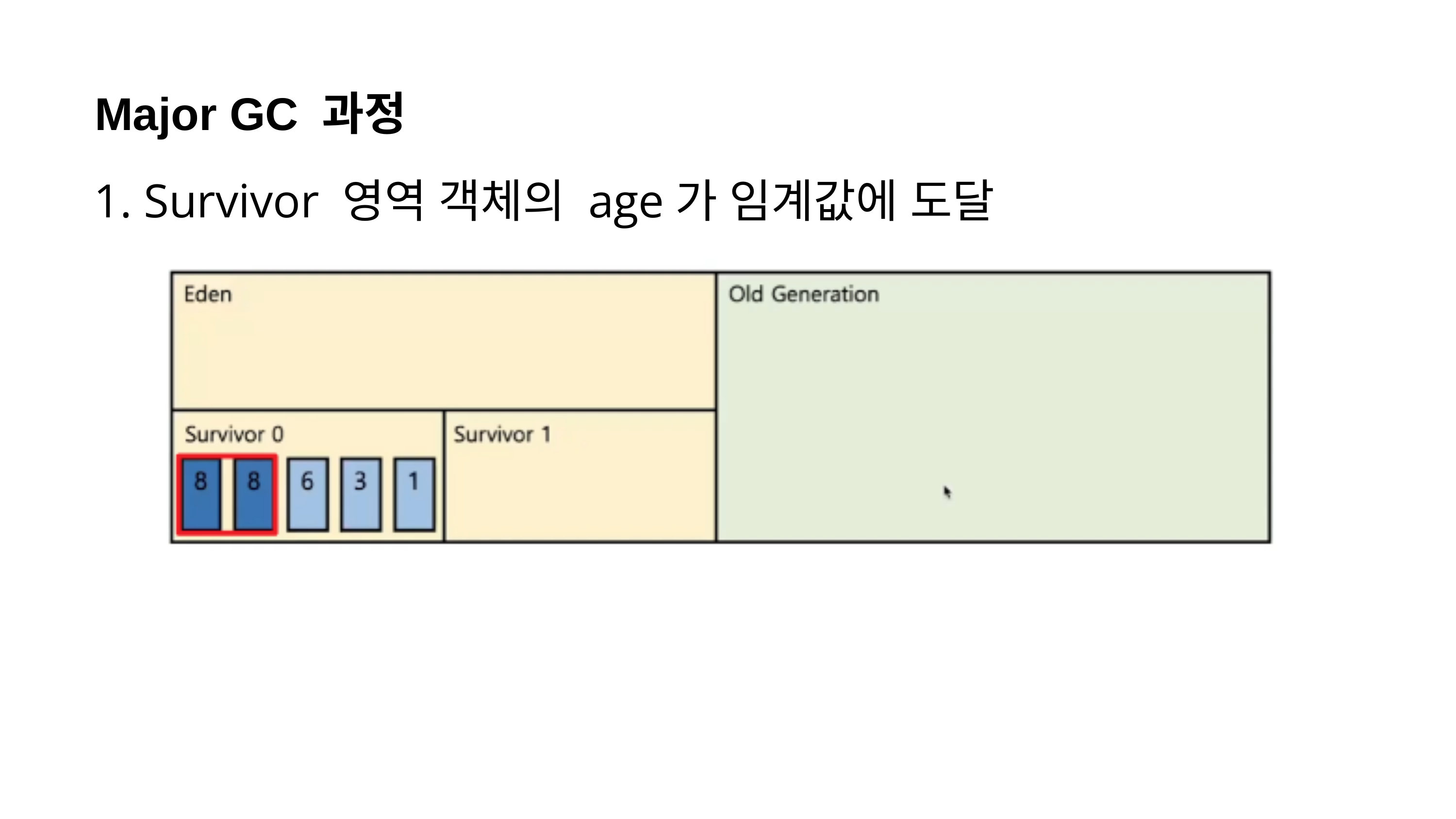

Major GC 과정
 1. Survivor 영역 객체의 age가 임계값에 도달